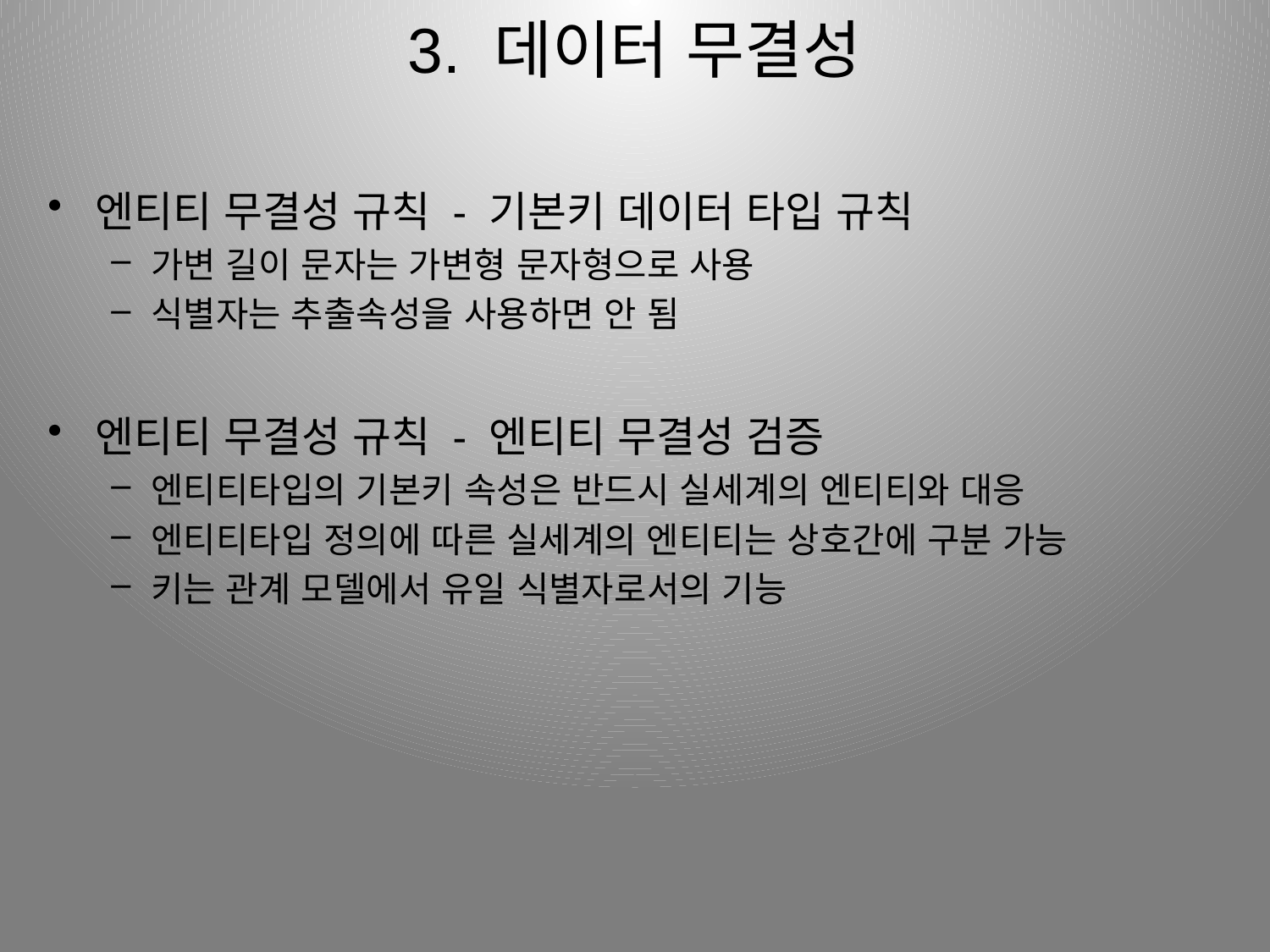

# 3. 데이터 무결성
엔티티 무결성 규칙 - 기본키 데이터 타입 규칙
가변 길이 문자는 가변형 문자형으로 사용
식별자는 추출속성을 사용하면 안 됨

엔티티 무결성 규칙 - 엔티티 무결성 검증
엔티티타입의 기본키 속성은 반드시 실세계의 엔티티와 대응
엔티티타입 정의에 따른 실세계의 엔티티는 상호간에 구분 가능
키는 관계 모델에서 유일 식별자로서의 기능